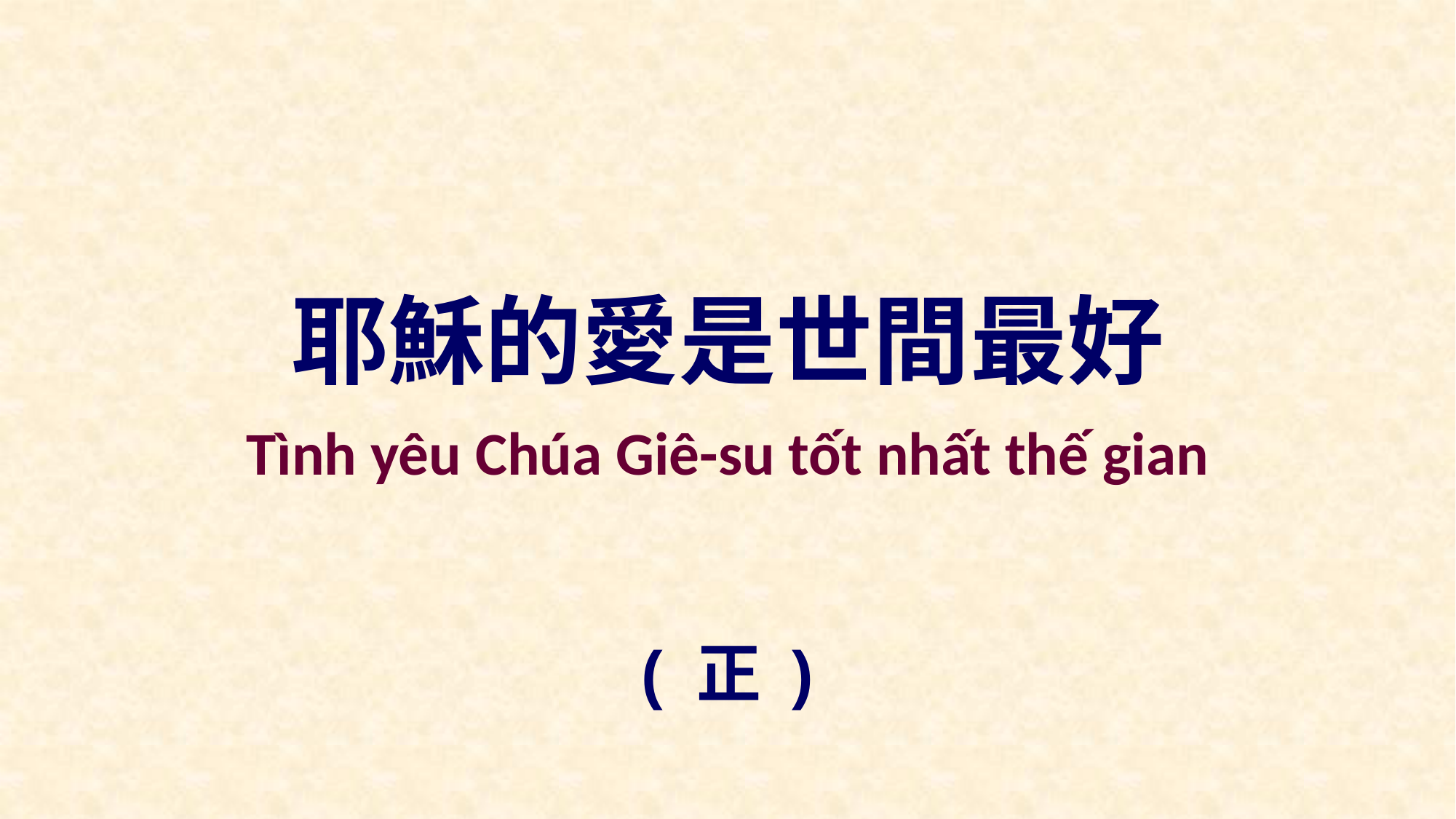

耶穌的愛是世間最好
Tình yêu Chúa Giê-su tốt nhất thế gian
( 正 )